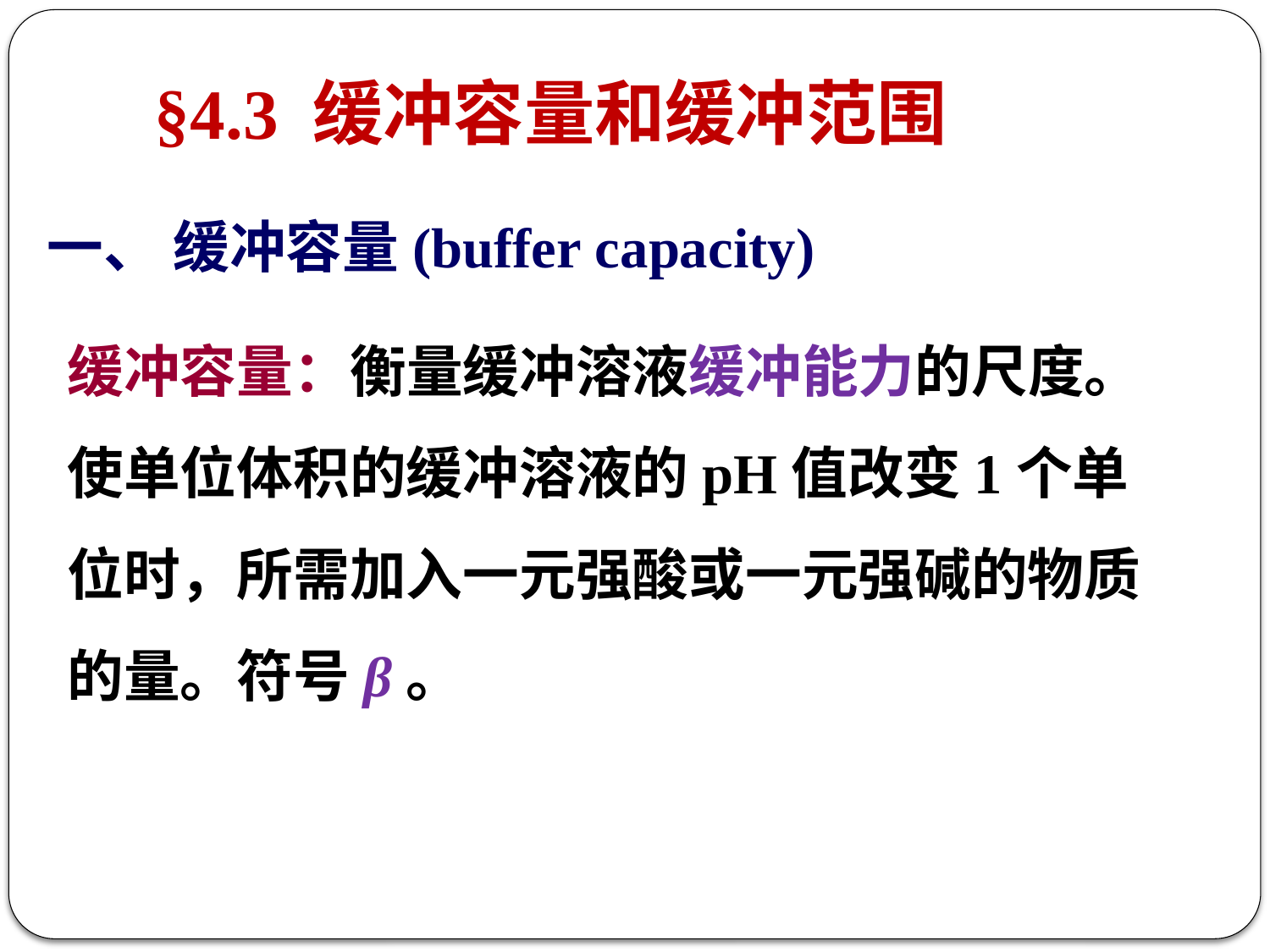

# §4.3 缓冲容量和缓冲范围
一、 缓冲容量(buffer capacity)
缓冲容量：衡量缓冲溶液缓冲能力的尺度。
使单位体积的缓冲溶液的pH值改变1个单位时，所需加入一元强酸或一元强碱的物质的量。符号β。